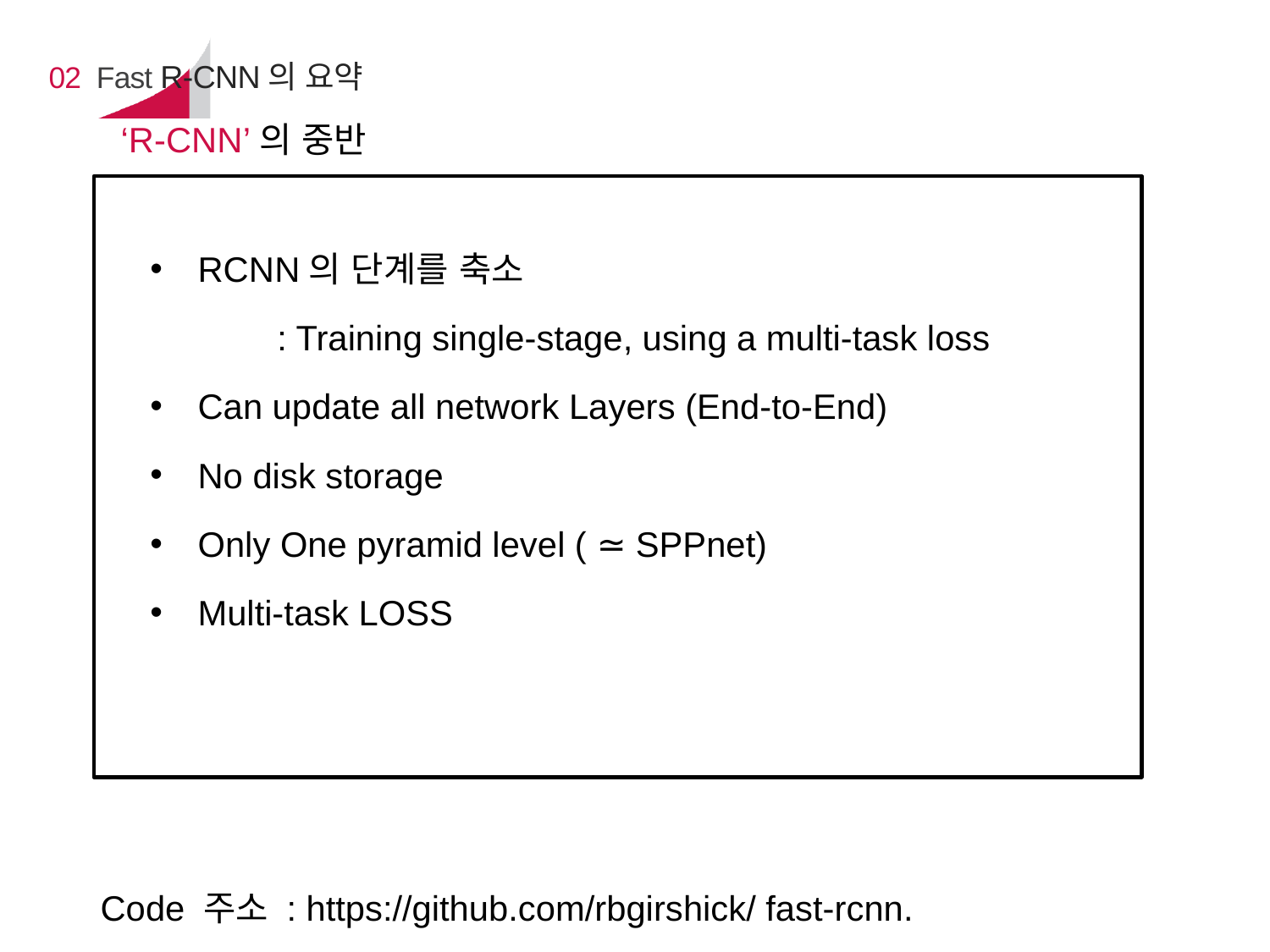

# 02  Fast R-CNN의 요약
‘R-CNN’의 중반

RCNN의 단계를 축소
	: Training single-stage, using a multi-task loss
Can update all network Layers (End-to-End)
No disk storage
Only One pyramid level ( ≃ SPPnet)
Multi-task LOSS
Code 주소 : https://github.com/rbgirshick/ fast-rcnn.